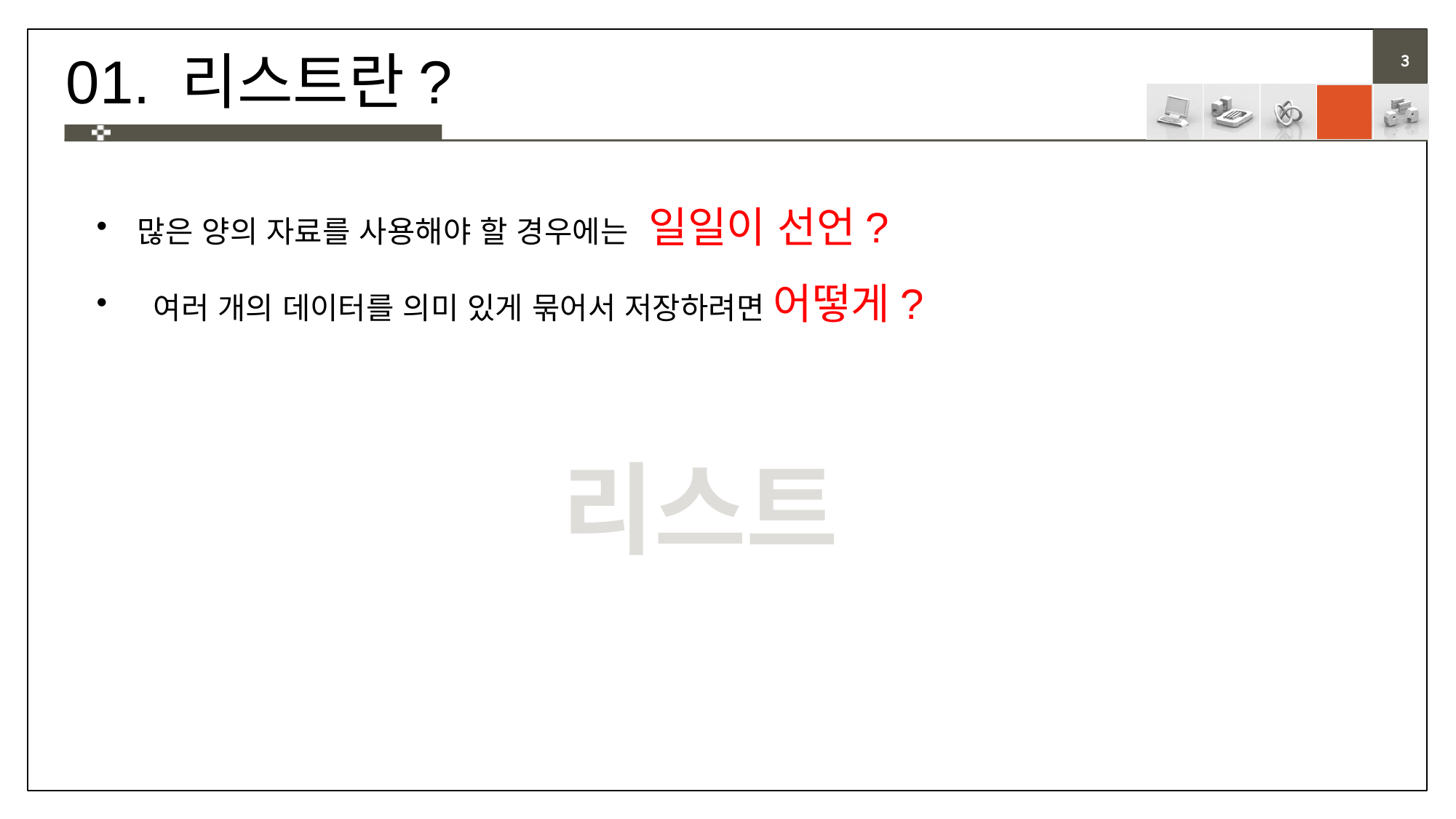

# 01. 리스트란?
많은 양의 자료를 사용해야 할 경우에는  일일이 선언?
 여러 개의 데이터를 의미 있게 묶어서 저장하려면 어떻게?

리스트